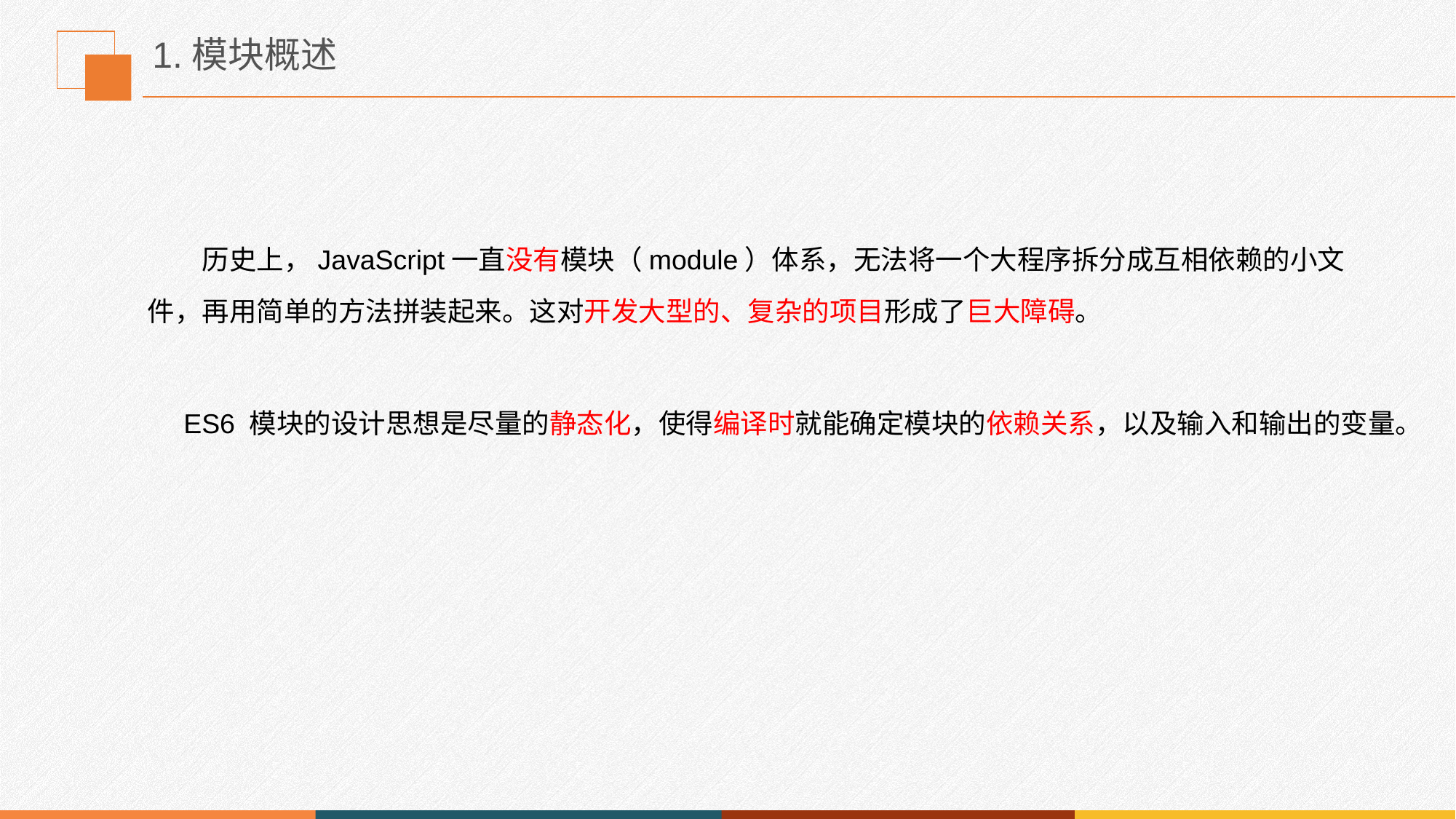

# 1.模块概述
历史上，JavaScript一直没有模块（module）体系，无法将一个大程序拆分成互相依赖的小文件，再用简单的方法拼装起来。这对开发大型的、复杂的项目形成了巨大障碍。
ES6 模块的设计思想是尽量的静态化，使得编译时就能确定模块的依赖关系，以及输入和输出的变量。